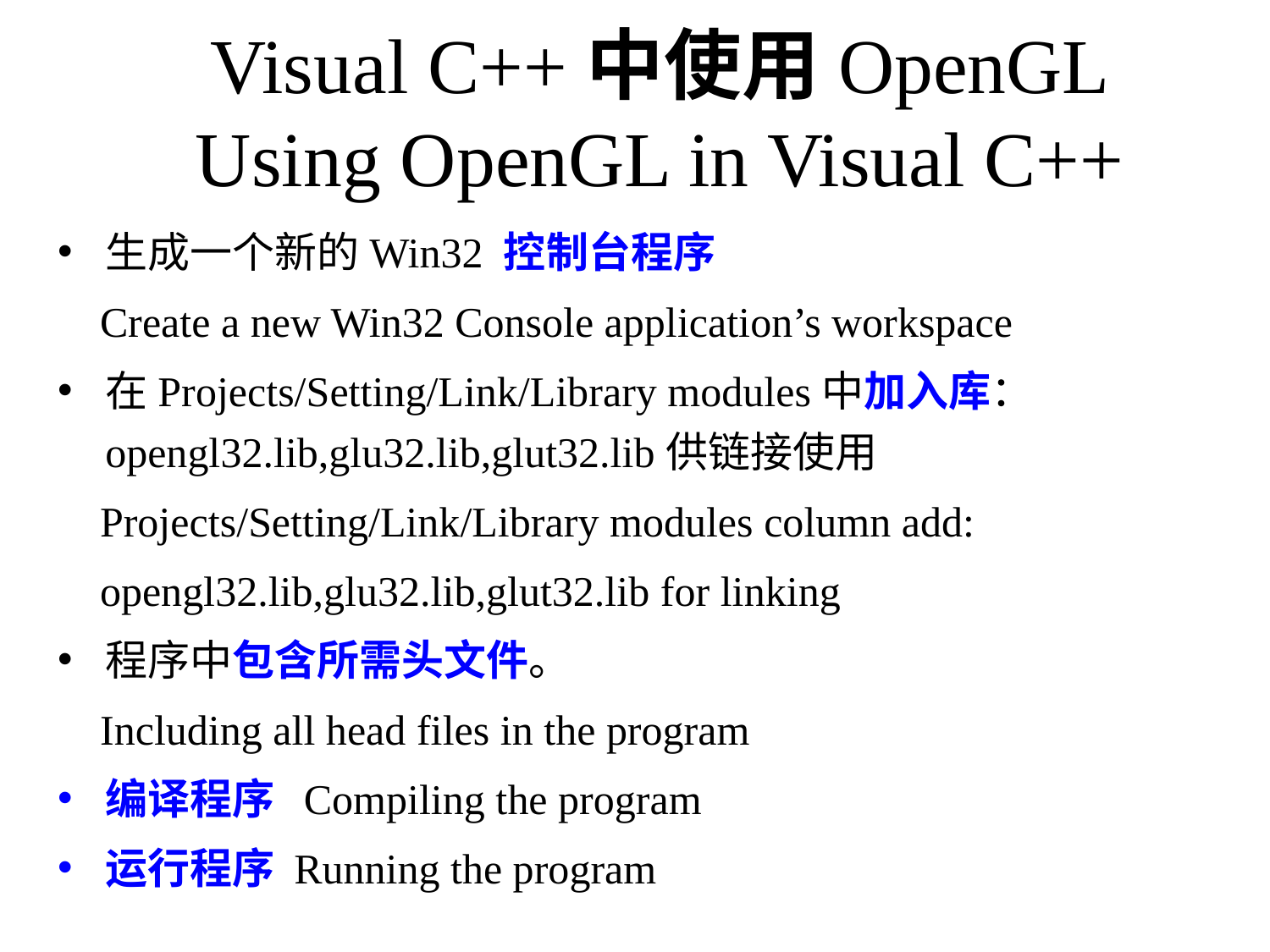

# Visual C++中使用OpenGL Using OpenGL in Visual C++
生成一个新的Win32 控制台程序
    Create a new Win32 Console application’s workspace
在Projects/Setting/Link/Library modules中加入库： opengl32.lib,glu32.lib,glut32.lib供链接使用
    Projects/Setting/Link/Library modules column add:
    opengl32.lib,glu32.lib,glut32.lib for linking
程序中包含所需头文件。
    Including all head files in the program
编译程序  Compiling the program
运行程序 Running the program